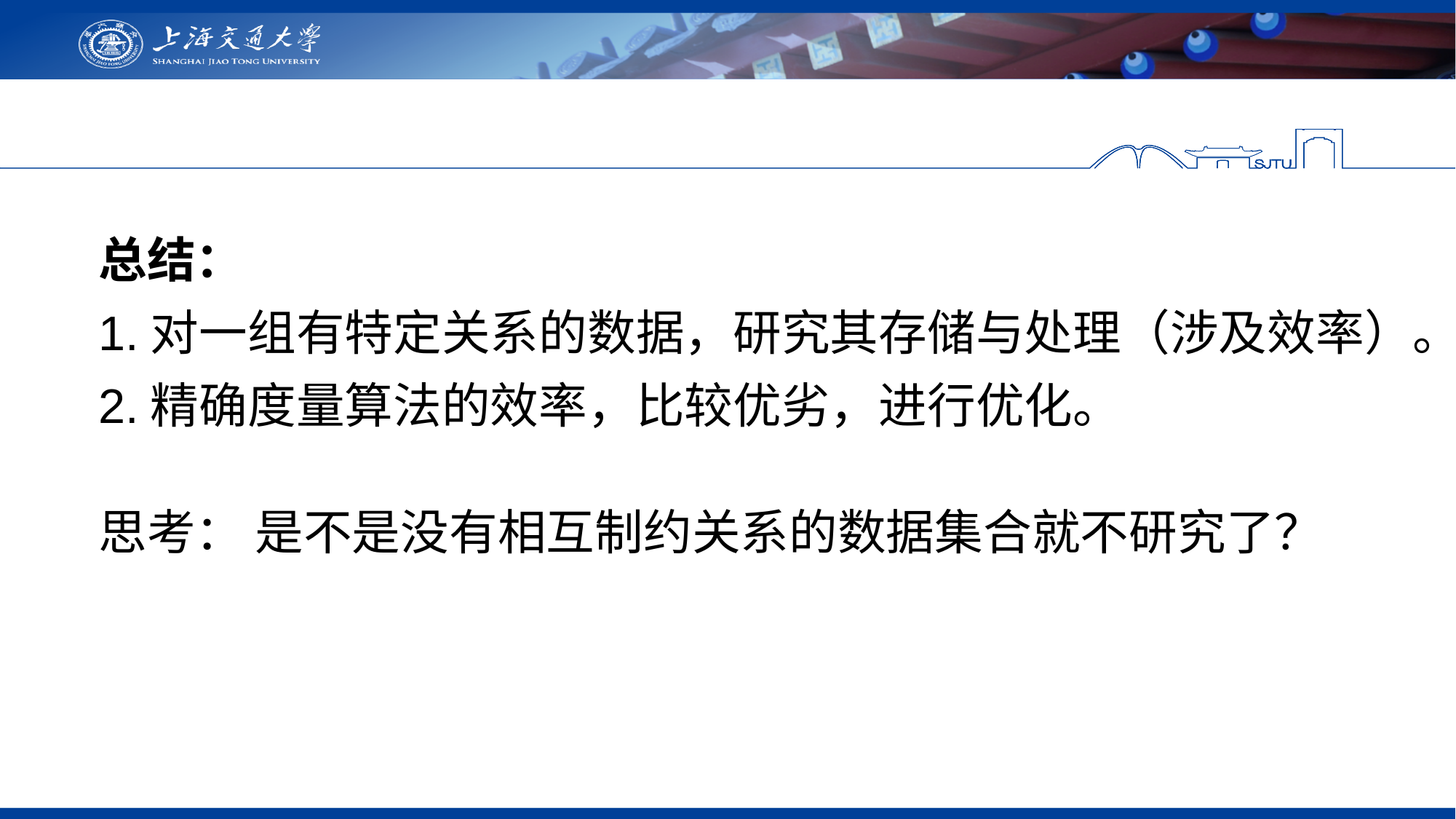

总结：
1.对一组有特定关系的数据，研究其存储与处理（涉及效率）。
2.精确度量算法的效率，比较优劣，进行优化。
思考： 是不是没有相互制约关系的数据集合就不研究了？